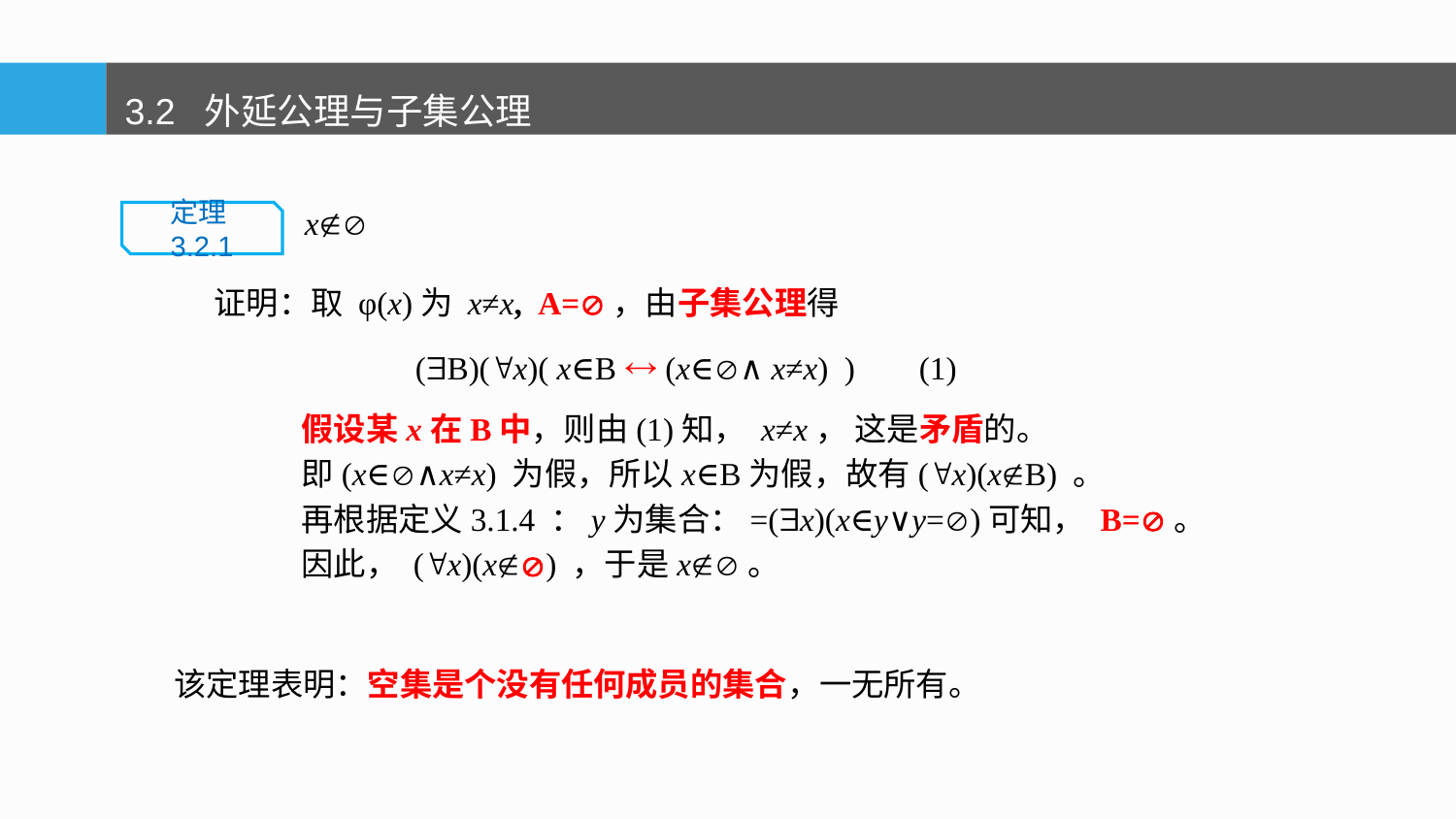

3.2  外延公理与子集公理

 x∉∅
定理3.2.1
 证明：取 φ(x)为 x≠x,  A=∅，由子集公理得
                           (∃B)(∀x)( x∈B ↔ (x∈∅∧ x≠x)  )        (1)
             假设某x在B中，则由(1)知， x≠x， 这是矛盾的。
             即(x∈∅∧x≠x) 为假，所以x∈B为假，故有(∀x)(x∉B) 。
             再根据定义3.1.4 ：y为集合：=(∃x)(x∈y∨y=∅)可知， B=∅。
             因此， (∀x)(x∉∅) ，于是x∉∅。
该定理表明：空集是个没有任何成员的集合，一无所有。